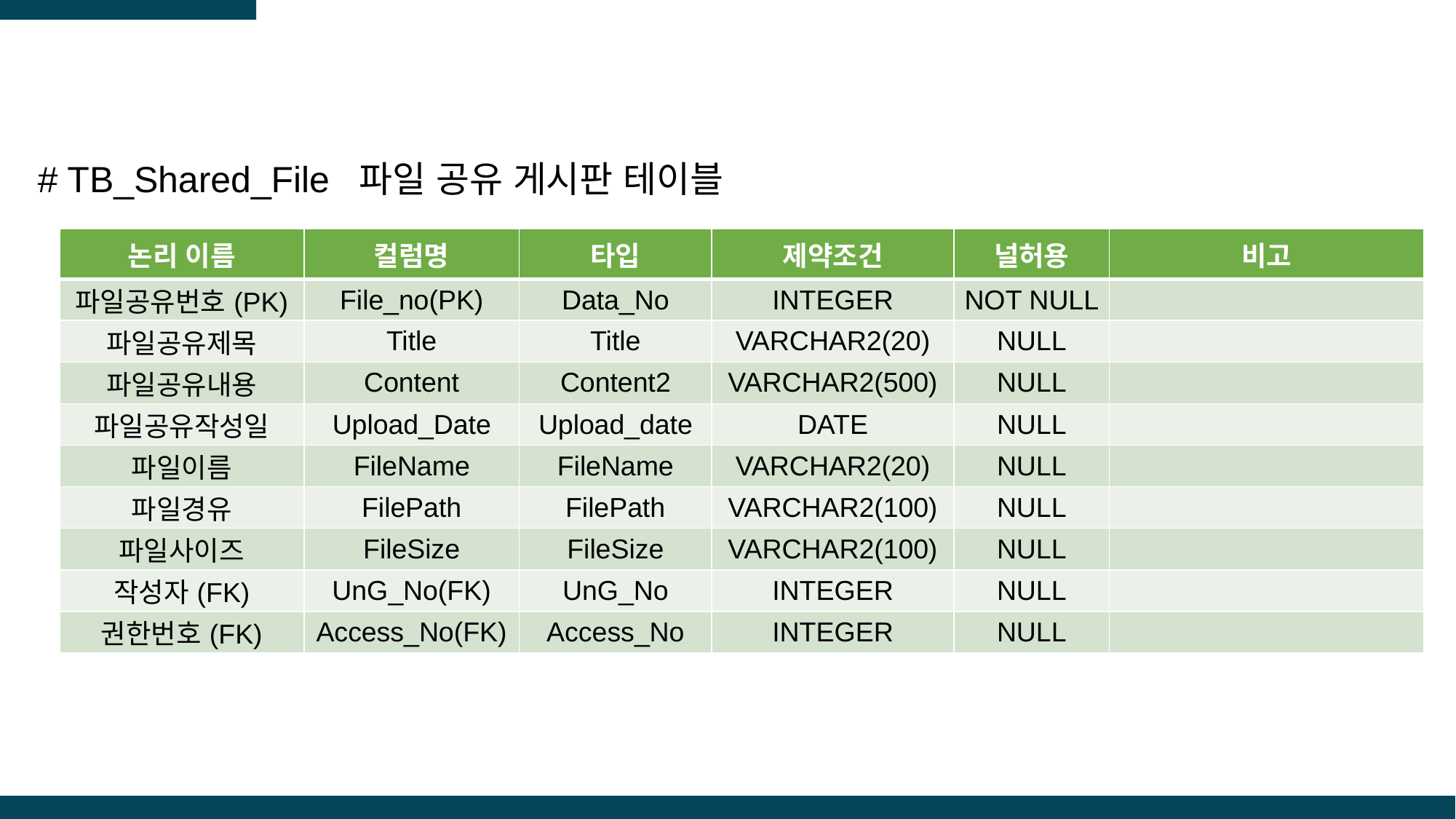

# TB_Shared_File  파일 공유 게시판 테이블
| 논리 이름 | 컬럼명 | 타입 | 제약조건 | 널허용 | 비고 |
| --- | --- | --- | --- | --- | --- |
| 파일공유번호(PK) | File\_no(PK) | Data\_No | INTEGER | NOT NULL |  |
| 파일공유제목 | Title | Title | VARCHAR2(20) | NULL |  |
| 파일공유내용 | Content | Content2 | VARCHAR2(500) | NULL |  |
| 파일공유작성일 | Upload\_Date | Upload\_date | DATE | NULL |  |
| 파일이름 | FileName | FileName | VARCHAR2(20) | NULL |  |
| 파일경유 | FilePath | FilePath | VARCHAR2(100) | NULL |  |
| 파일사이즈 | FileSize | FileSize | VARCHAR2(100) | NULL |  |
| 작성자(FK) | UnG\_No(FK) | UnG\_No | INTEGER | NULL |  |
| 권한번호(FK) | Access\_No(FK) | Access\_No | INTEGER | NULL |  |